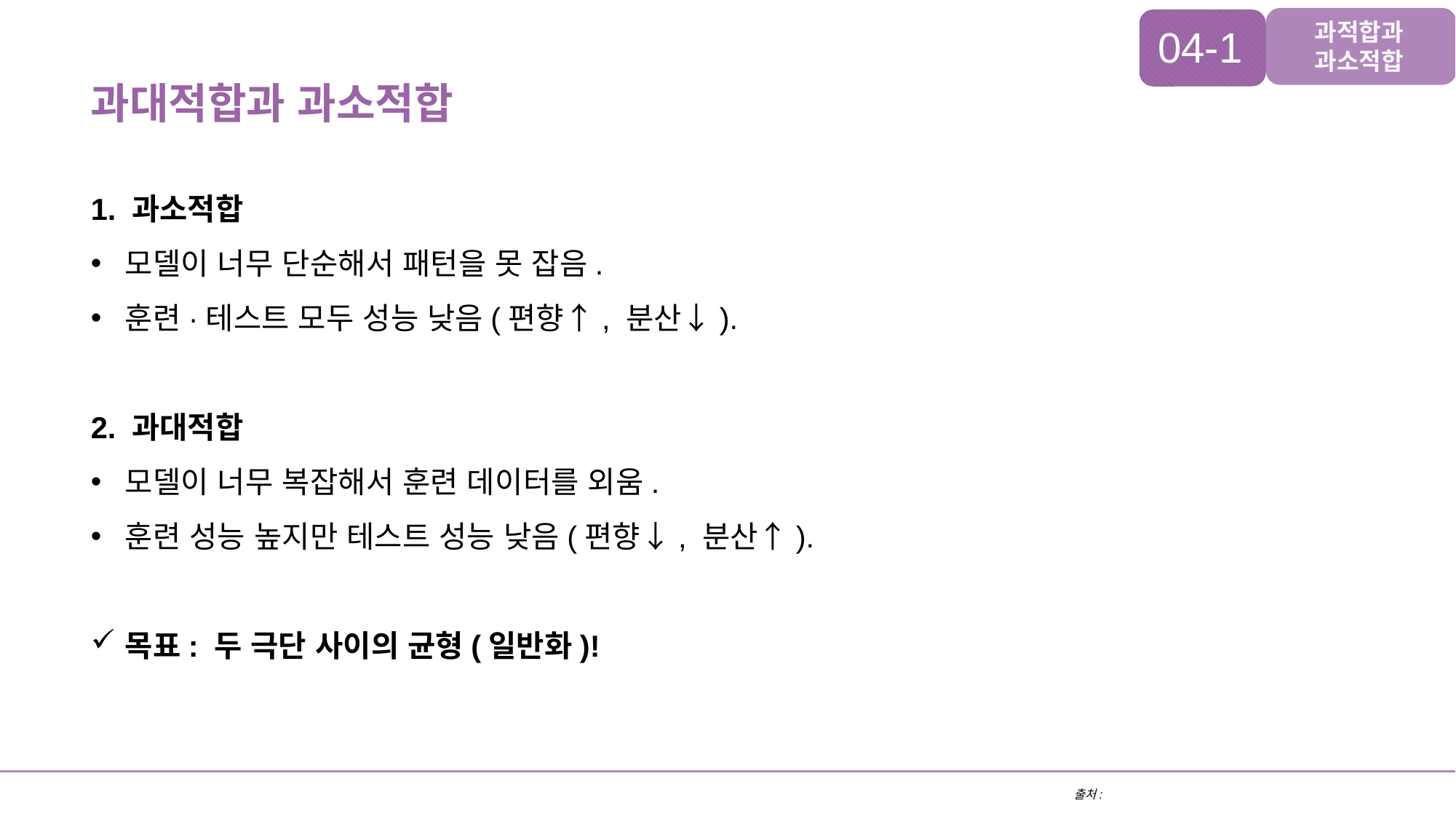

과적합과 과소적합
04-1
과대적합과 과소적합
1. 과소적합
모델이 너무 단순해서 패턴을 못 잡음.
훈련·테스트 모두 성능 낮음(편향↑, 분산↓).

2. 과대적합
모델이 너무 복잡해서 훈련 데이터를 외움.
훈련 성능 높지만 테스트 성능 낮음(편향↓, 분산↑).

목표: 두 극단 사이의 균형(일반화)!

출처: